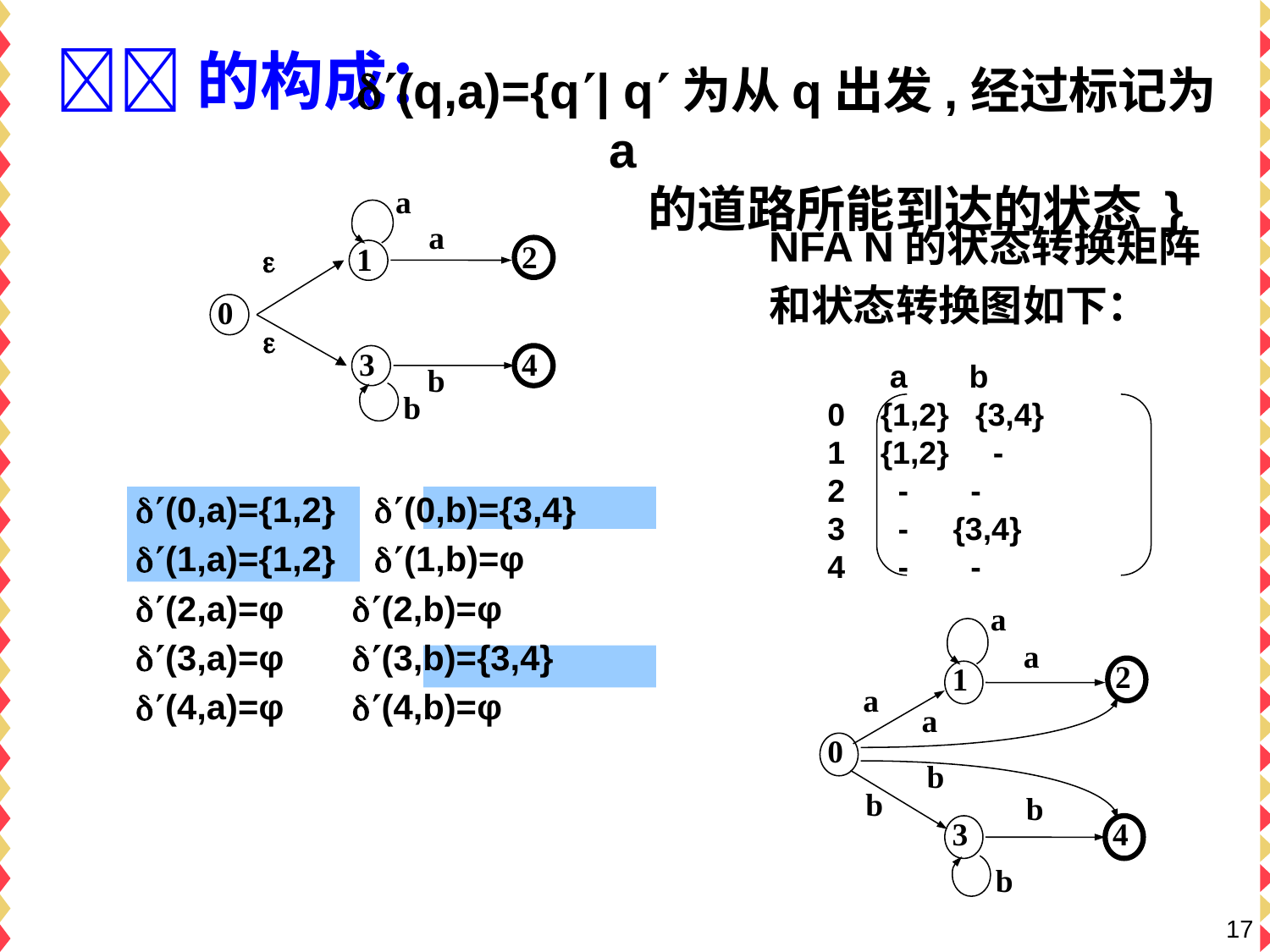

# δ′的构成：
δ′(q,a)={q′| q′为从q出发,经过标记为a
  的道路所能到达的状态 }
a

a
2

1

ε

0

ε
3

4

b

b

NFA N的状态转换矩阵
和状态转换图如下：
       a       b
0    {1,2}   {3,4}
1    {1,2}     -
2      -       -
3      -     {3,4}
4      -       -

δ′(0,a)={1,2}    δ′(0,b)={3,4}
δ′(1,a)={1,2}    δ′(1,b)=φ
δ′(2,a)=φ       δ′(2,b)=φ
δ′(3,a)=φ       δ′(3,b)={3,4}
δ′(4,a)=φ       δ′(4,b)=φ

a

2

1

0

3

4

a
a
b
b
b
a

b

17